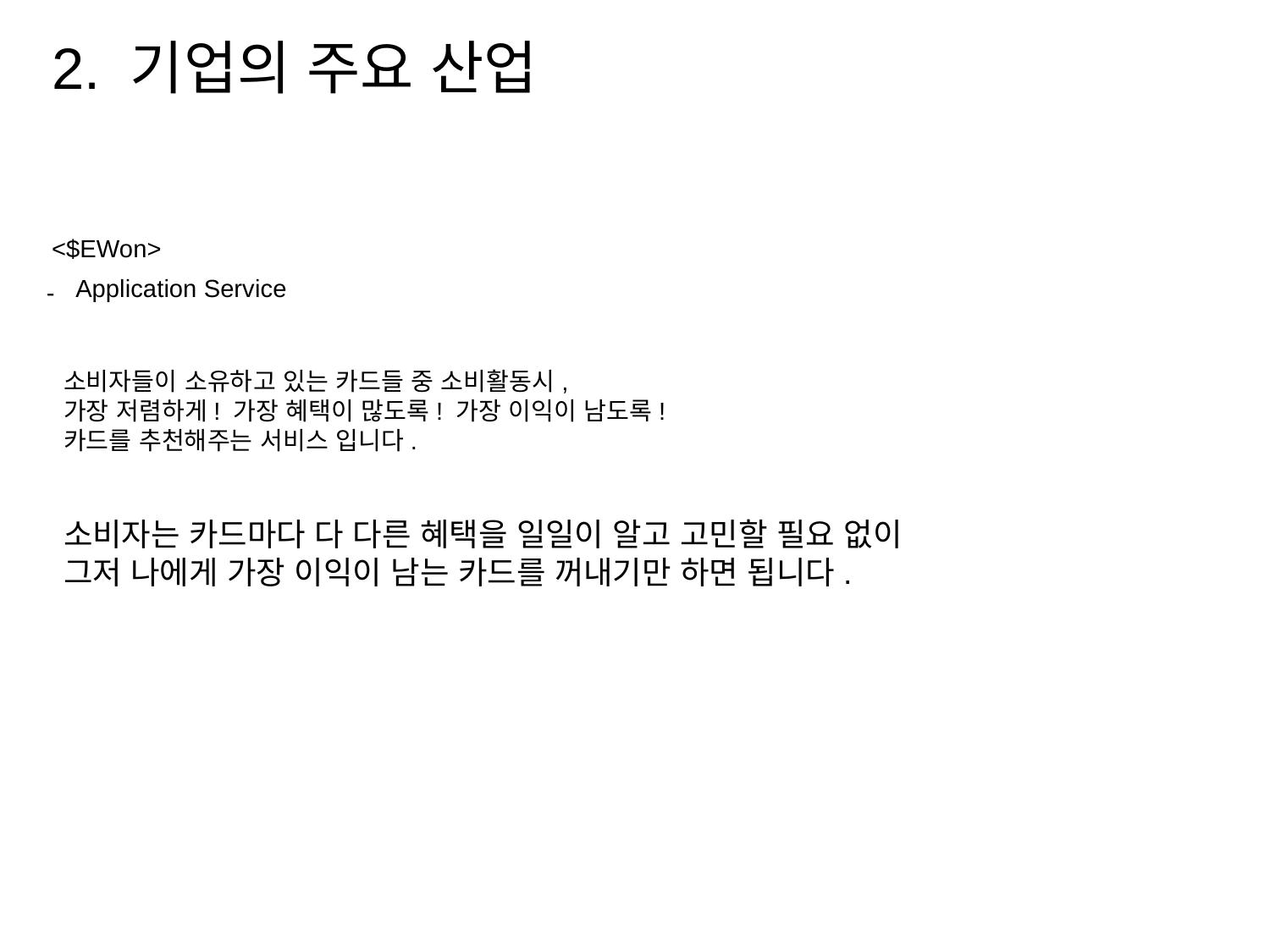

<$EWon>
Application Service

# 2. 기업의 주요 산업
소비자들이 소유하고 있는 카드들 중 소비활동시,
가장 저렴하게! 가장 혜택이 많도록! 가장 이익이 남도록!
카드를 추천해주는 서비스 입니다.

소비자는 카드마다 다 다른 혜택을 일일이 알고 고민할 필요 없이
그저 나에게 가장 이익이 남는 카드를 꺼내기만 하면 됩니다.